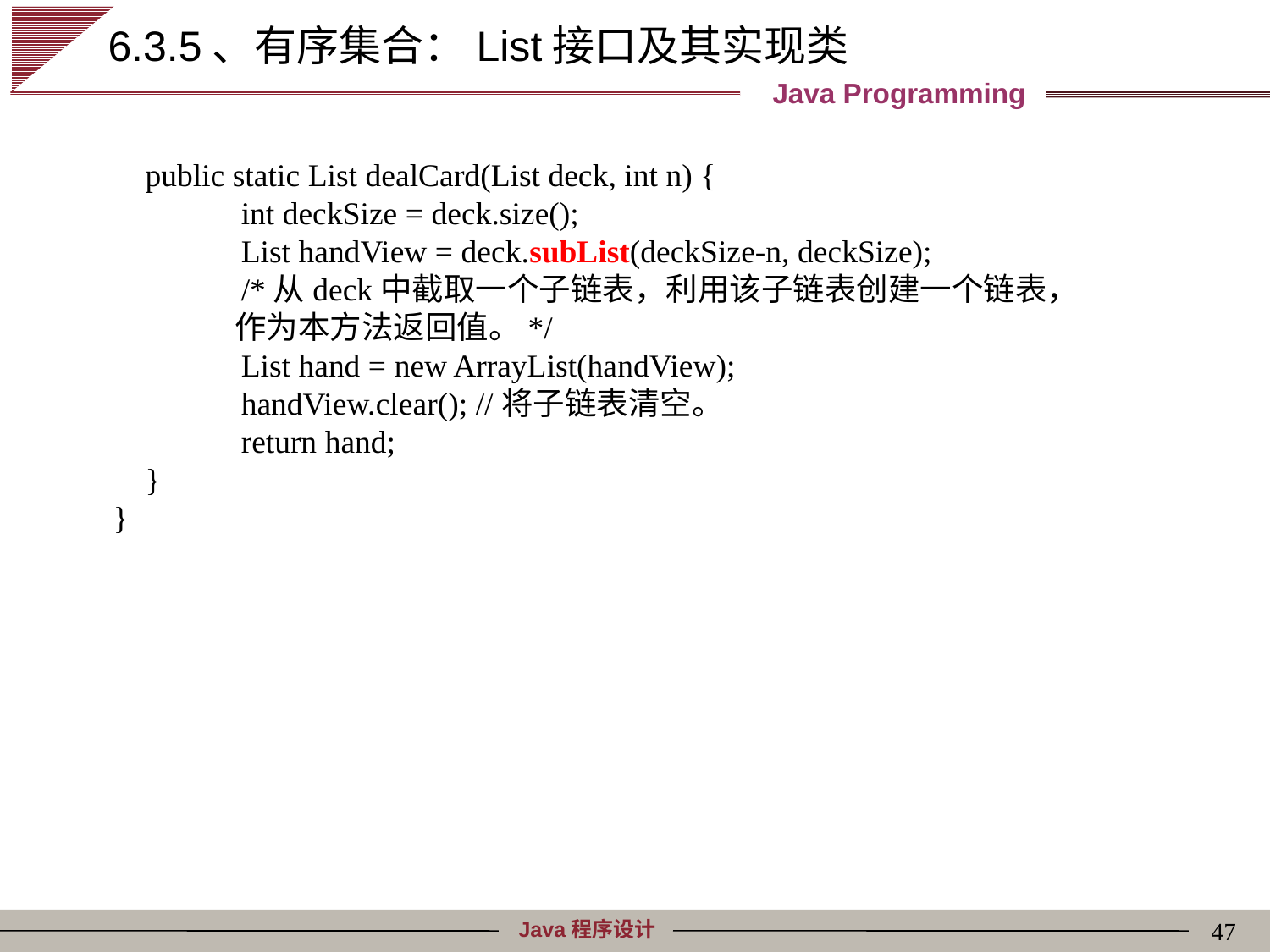

# 6.3.5、有序集合：List接口及其实现类
    public static List dealCard(List deck, int n) {
        int deckSize = deck.size();
        List handView = deck.subList(deckSize-n, deckSize);
        /*从deck中截取一个子链表，利用该子链表创建一个链表，
       作为本方法返回值。*/
        List hand = new ArrayList(handView);
        handView.clear(); //将子链表清空。
        return hand;
    }
}